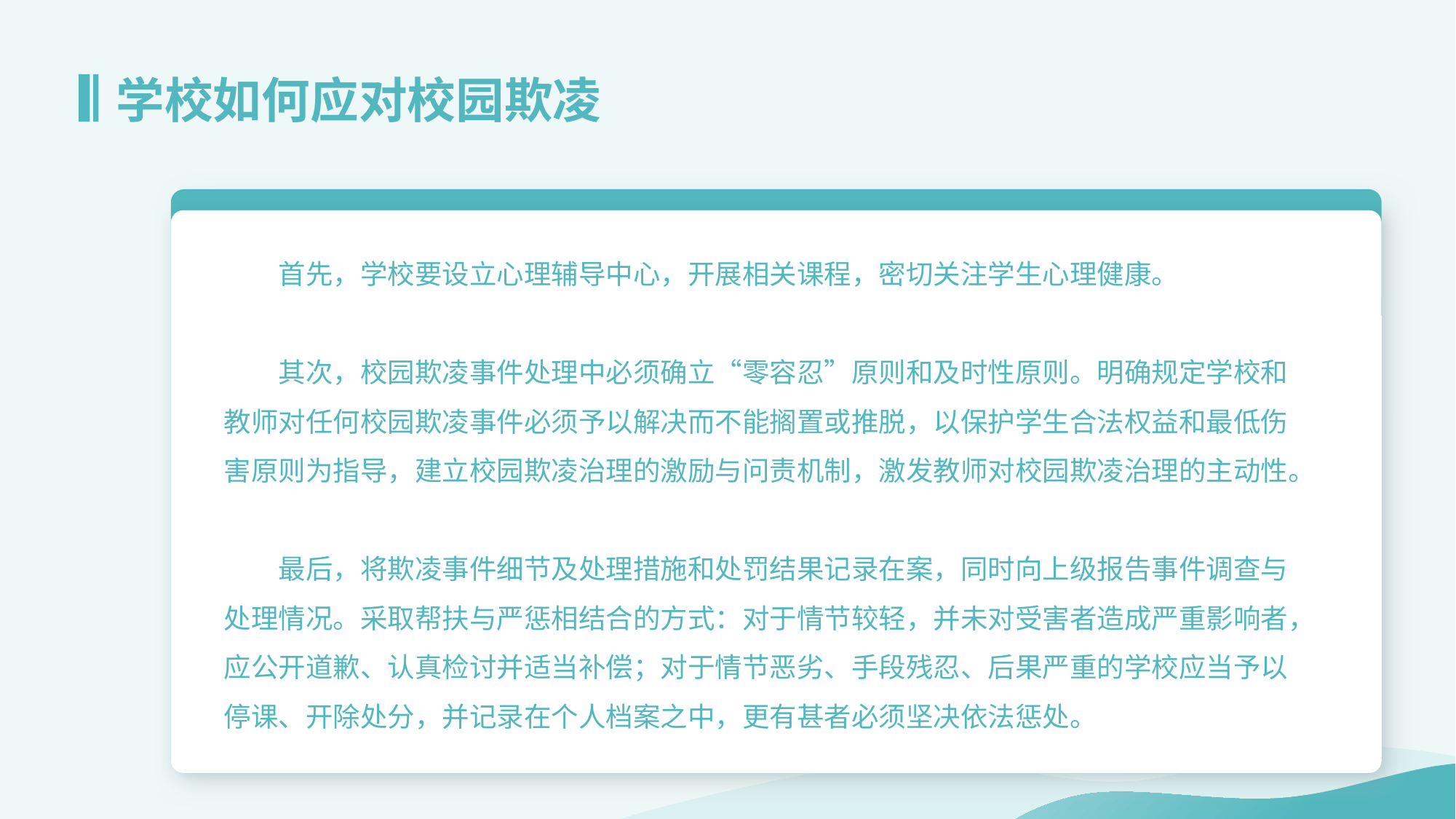

# 学校如何应对校园欺凌

首先，学校要设立心理辅导中心，开展相关课程，密切关注学生心理健康。

其次，校园欺凌事件处理中必须确立“零容忍”原则和及时性原则。明确规定学校和教师对任何校园欺凌事件必须予以解决而不能搁置或推脱，以保护学生合法权益和最低伤害原则为指导，建立校园欺凌治理的激励与问责机制，激发教师对校园欺凌治理的主动性。

最后，将欺凌事件细节及处理措施和处罚结果记录在案，同时向上级报告事件调查与处理情况。采取帮扶与严惩相结合的方式：对于情节较轻，并未对受害者造成严重影响者，应公开道歉、认真检讨并适当补偿；对于情节恶劣、手段残忍、后果严重的学校应当予以停课、开除处分，并记录在个人档案之中，更有甚者必须坚决依法惩处。